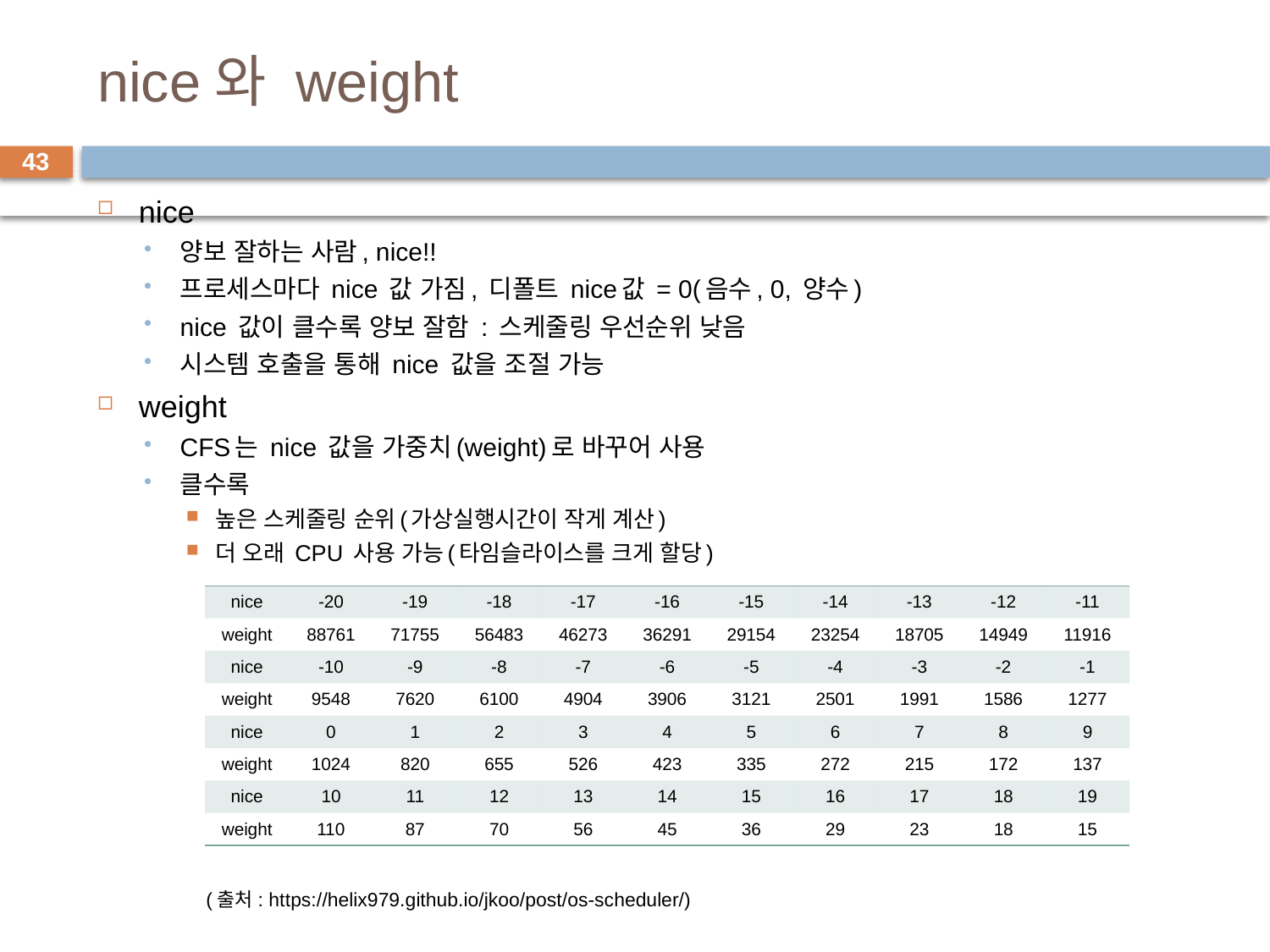

# nice와 weight
43
nice
양보 잘하는 사람, nice!!
프로세스마다 nice 값 가짐, 디폴트 nice값 = 0(음수, 0, 양수)
nice 값이 클수록 양보 잘함 : 스케줄링 우선순위 낮음
시스템 호출을 통해 nice 값을 조절 가능
weight
CFS는 nice 값을 가중치(weight)로 바꾸어 사용
클수록
높은 스케줄링 순위(가상실행시간이 작게 계산)
더 오래 CPU 사용 가능(타임슬라이스를 크게 할당)

| nice | -20 | -19 | -18 | -17 | -16 | -15 | -14 | -13 | -12 | -11 |
| --- | --- | --- | --- | --- | --- | --- | --- | --- | --- | --- |
| weight | 88761 | 71755 | 56483 | 46273 | 36291 | 29154 | 23254 | 18705 | 14949 | 11916 |
| nice | -10 | -9 | -8 | -7 | -6 | -5 | -4 | -3 | -2 | -1 |
| weight | 9548 | 7620 | 6100 | 4904 | 3906 | 3121 | 2501 | 1991 | 1586 | 1277 |
| nice | 0 | 1 | 2 | 3 | 4 | 5 | 6 | 7 | 8 | 9 |
| weight | 1024 | 820 | 655 | 526 | 423 | 335 | 272 | 215 | 172 | 137 |
| nice | 10 | 11 | 12 | 13 | 14 | 15 | 16 | 17 | 18 | 19 |
| weight | 110 | 87 | 70 | 56 | 45 | 36 | 29 | 23 | 18 | 15 |
(출처: https://helix979.github.io/jkoo/post/os-scheduler/)